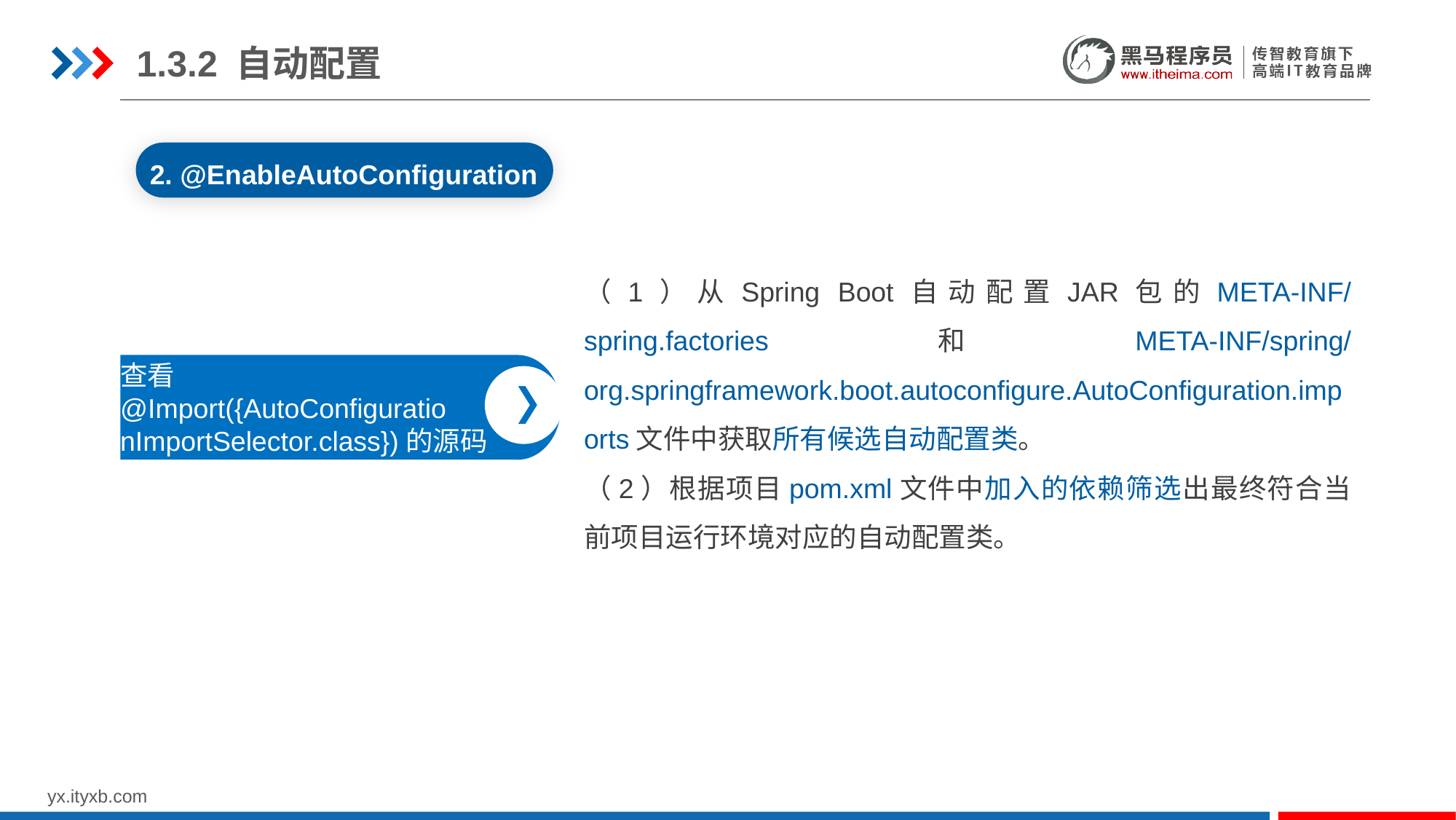

1.3.2 自动配置
2. @EnableAutoConfiguration

（1）从Spring Boot自动配置JAR包的META-INF/spring.factories和META-INF/spring/org.springframework.boot.autoconfigure.AutoConfiguration.imports文件中获取所有候选自动配置类。
（2）根据项目pom.xml文件中加入的依赖筛选出最终符合当前项目运行环境对应的自动配置类。
查看
@Import({AutoConfiguratio
nImportSelector.class})的源码